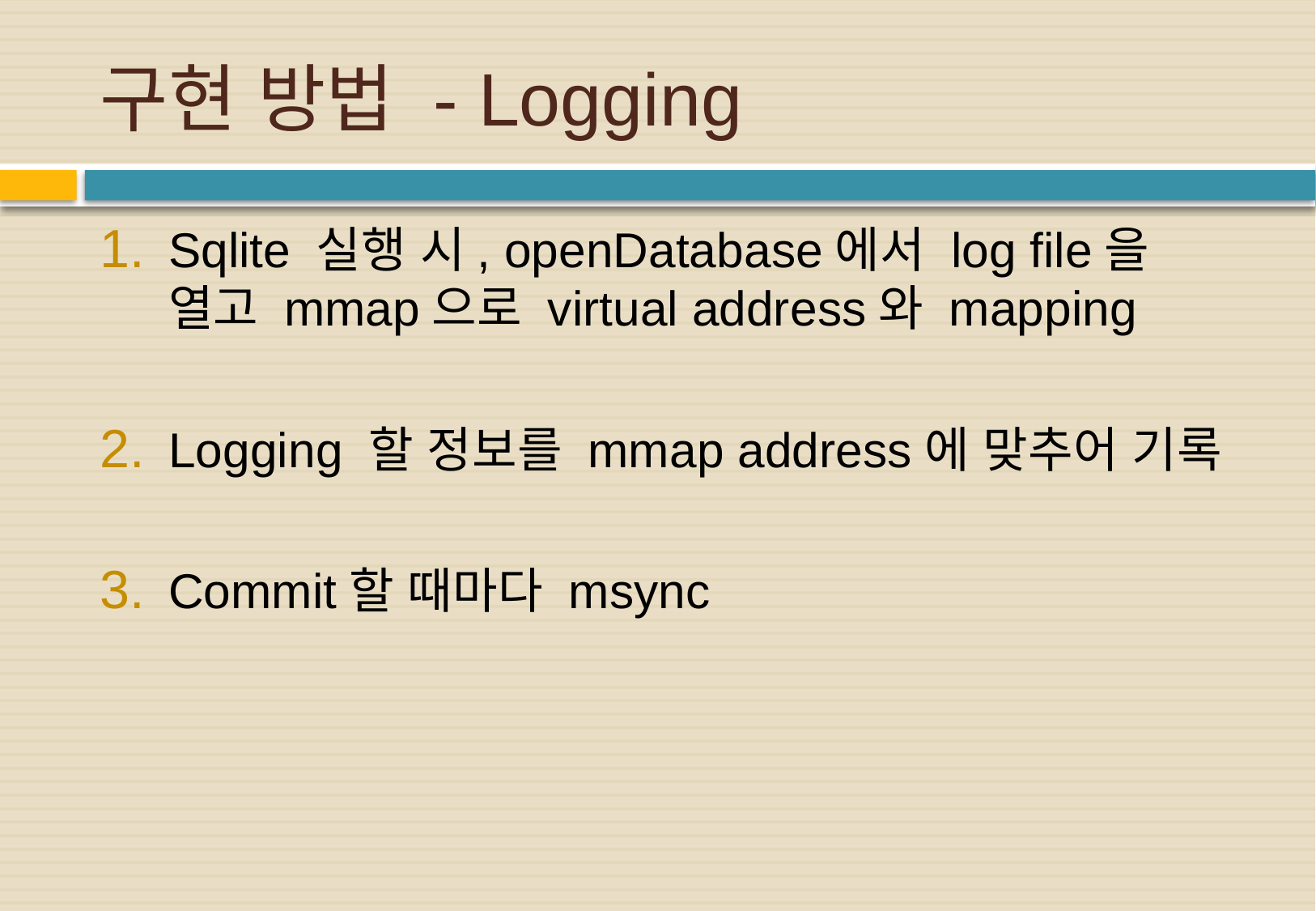

# 구현 방법 - Logging
Sqlite 실행 시, openDatabase에서 log file을 열고 mmap으로 virtual address와 mapping

Logging 할 정보를 mmap address에 맞추어 기록

Commit할 때마다 msync